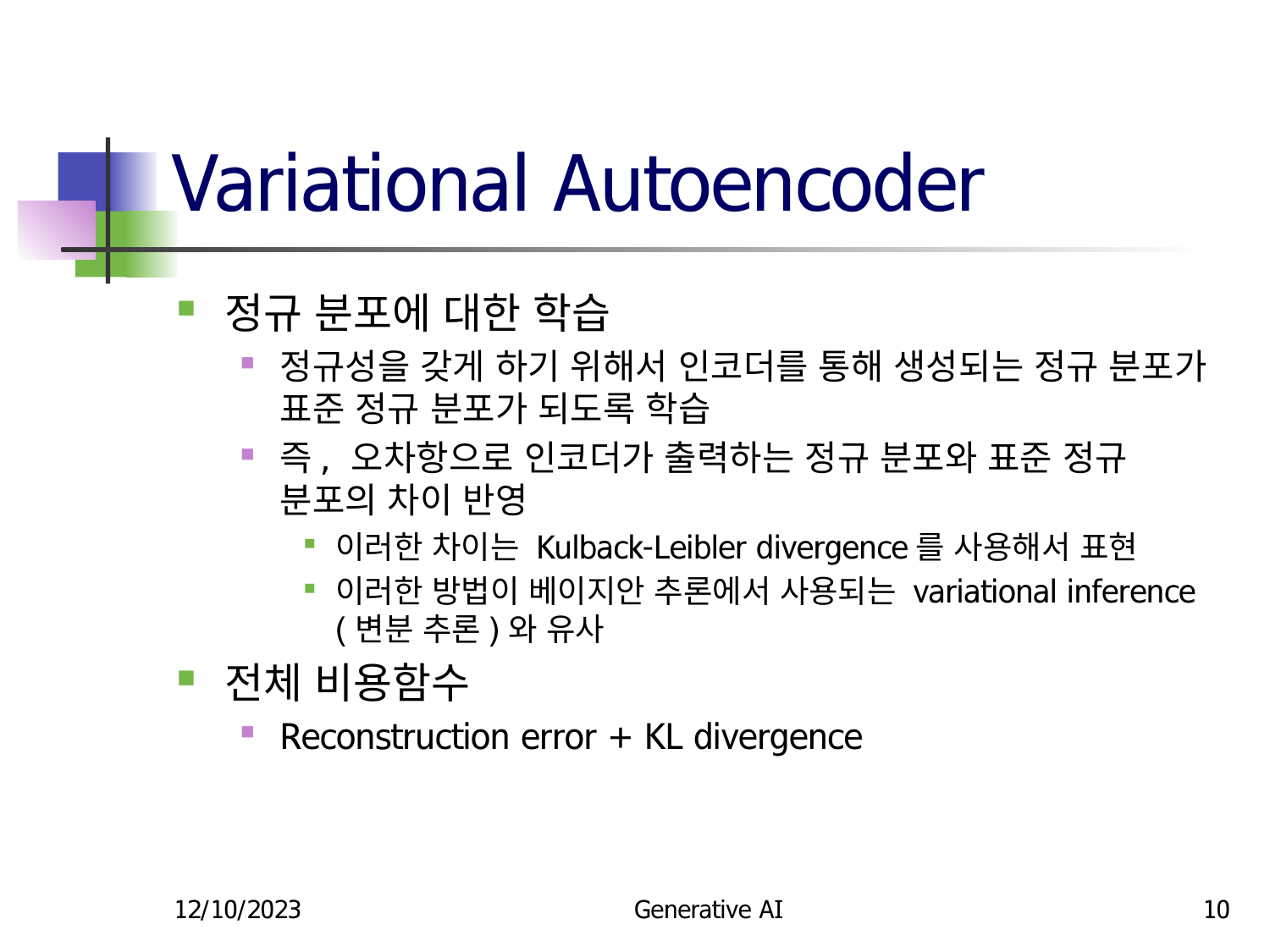

# Variational Autoencoder
정규 분포에 대한 학습
정규성을 갖게 하기 위해서 인코더를 통해 생성되는 정규 분포가 표준 정규 분포가 되도록 학습
즉, 오차항으로 인코더가 출력하는 정규 분포와 표준 정규 분포의 차이 반영
이러한 차이는 Kulback-Leibler divergence를 사용해서 표현
이러한 방법이 베이지안 추론에서 사용되는 variational inference (변분 추론)와 유사
전체 비용함수
Reconstruction error + KL divergence
12/10/2023
Generative AI
10